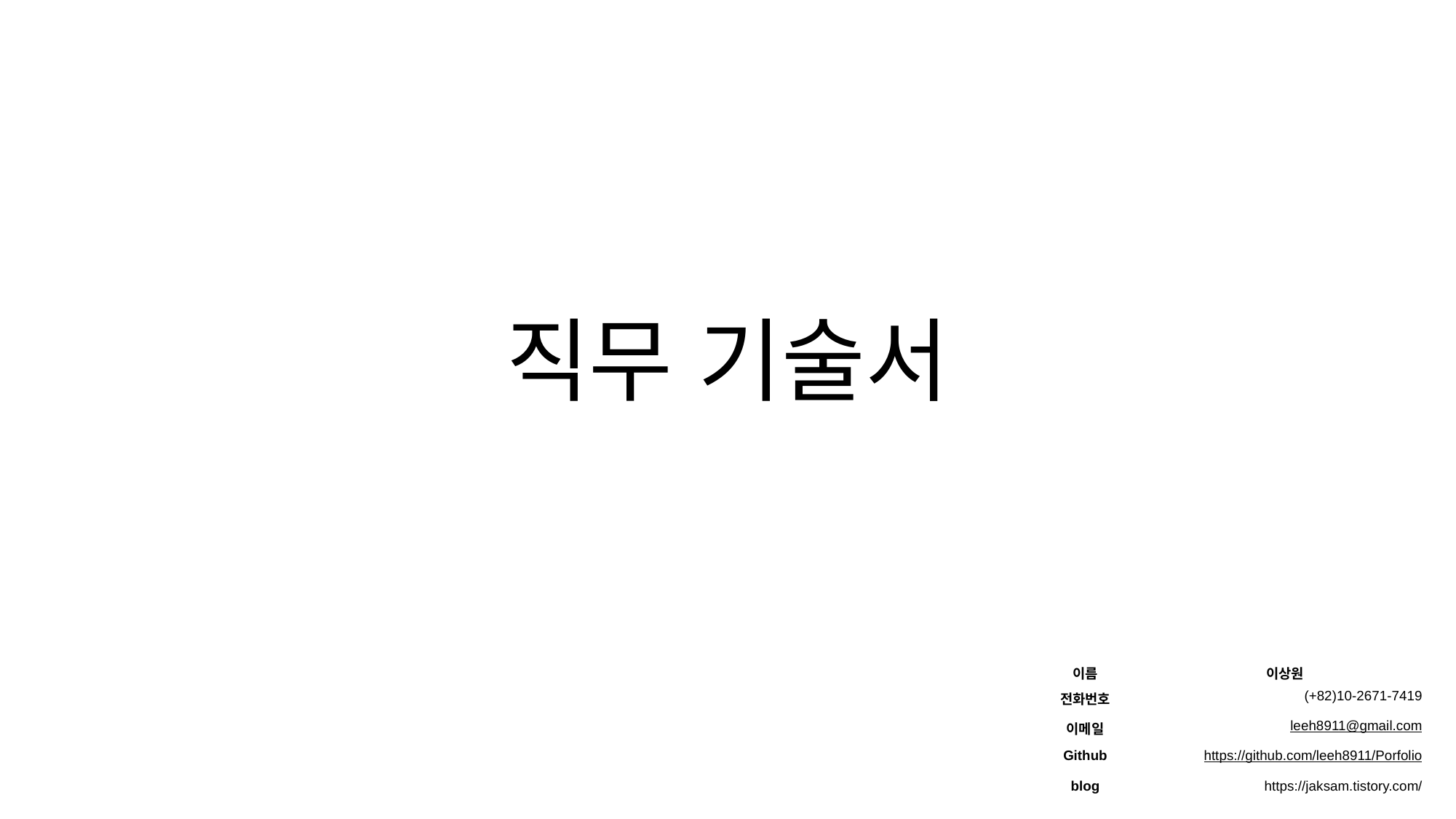

# 직무 기술서

| 이름 | 이상원 |
| --- | --- |
| 전화번호 | (+82)10-2671-7419 |
| 이메일 | leeh8911@gmail.com |
| Github | https://github.com/leeh8911/Porfolio |
| blog | https://jaksam.tistory.com/ |